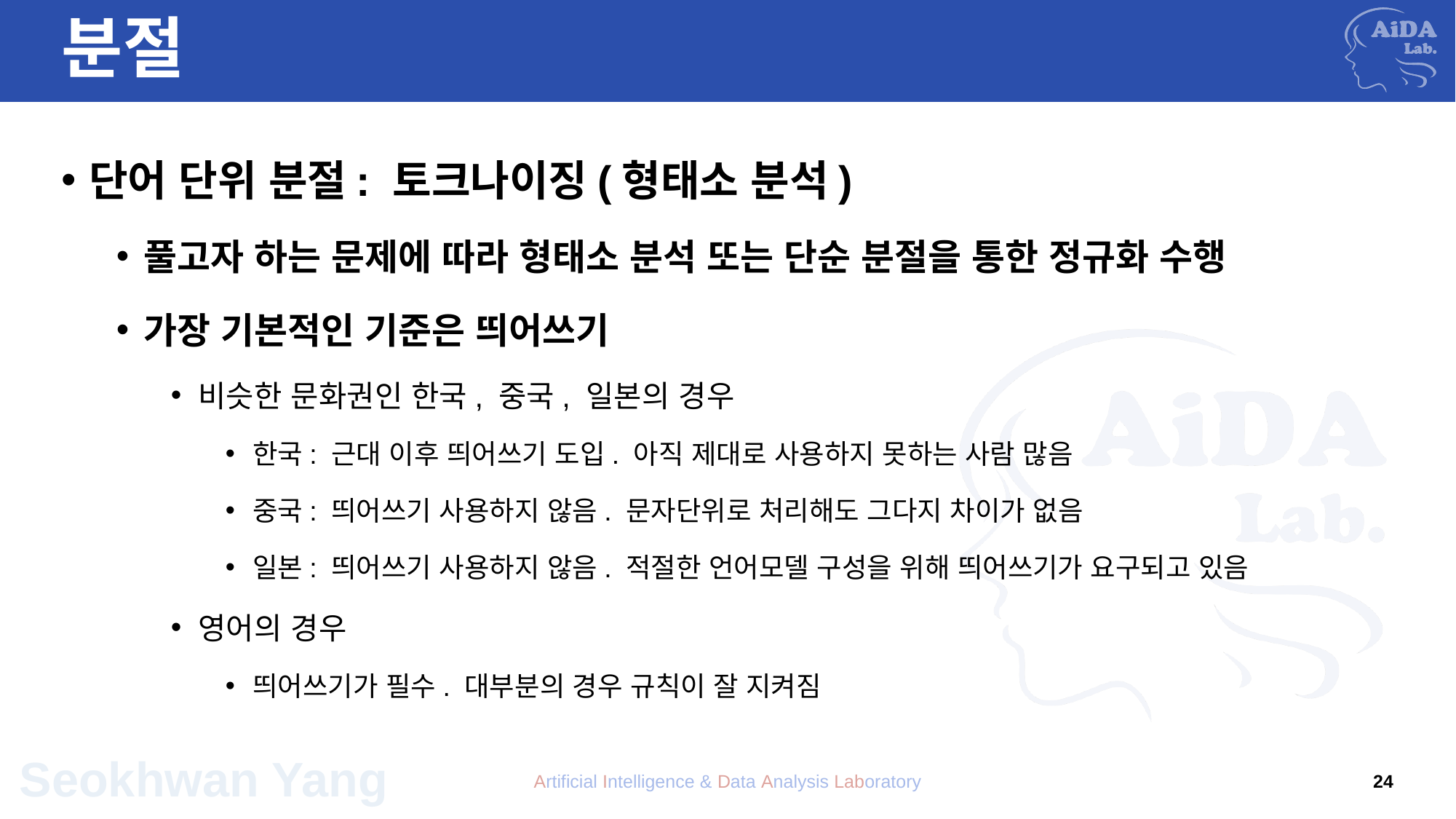

# 분절
단어 단위 분절: 토크나이징(형태소 분석)
풀고자 하는 문제에 따라 형태소 분석 또는 단순 분절을 통한 정규화 수행
가장 기본적인 기준은 띄어쓰기
비슷한 문화권인 한국, 중국, 일본의 경우
한국: 근대 이후 띄어쓰기 도입. 아직 제대로 사용하지 못하는 사람 많음
중국: 띄어쓰기 사용하지 않음. 문자단위로 처리해도 그다지 차이가 없음
일본: 띄어쓰기 사용하지 않음. 적절한 언어모델 구성을 위해 띄어쓰기가 요구되고 있음
영어의 경우
띄어쓰기가 필수. 대부분의 경우 규칙이 잘 지켜짐
Artificial Intelligence & Data Analysis Laboratory
24